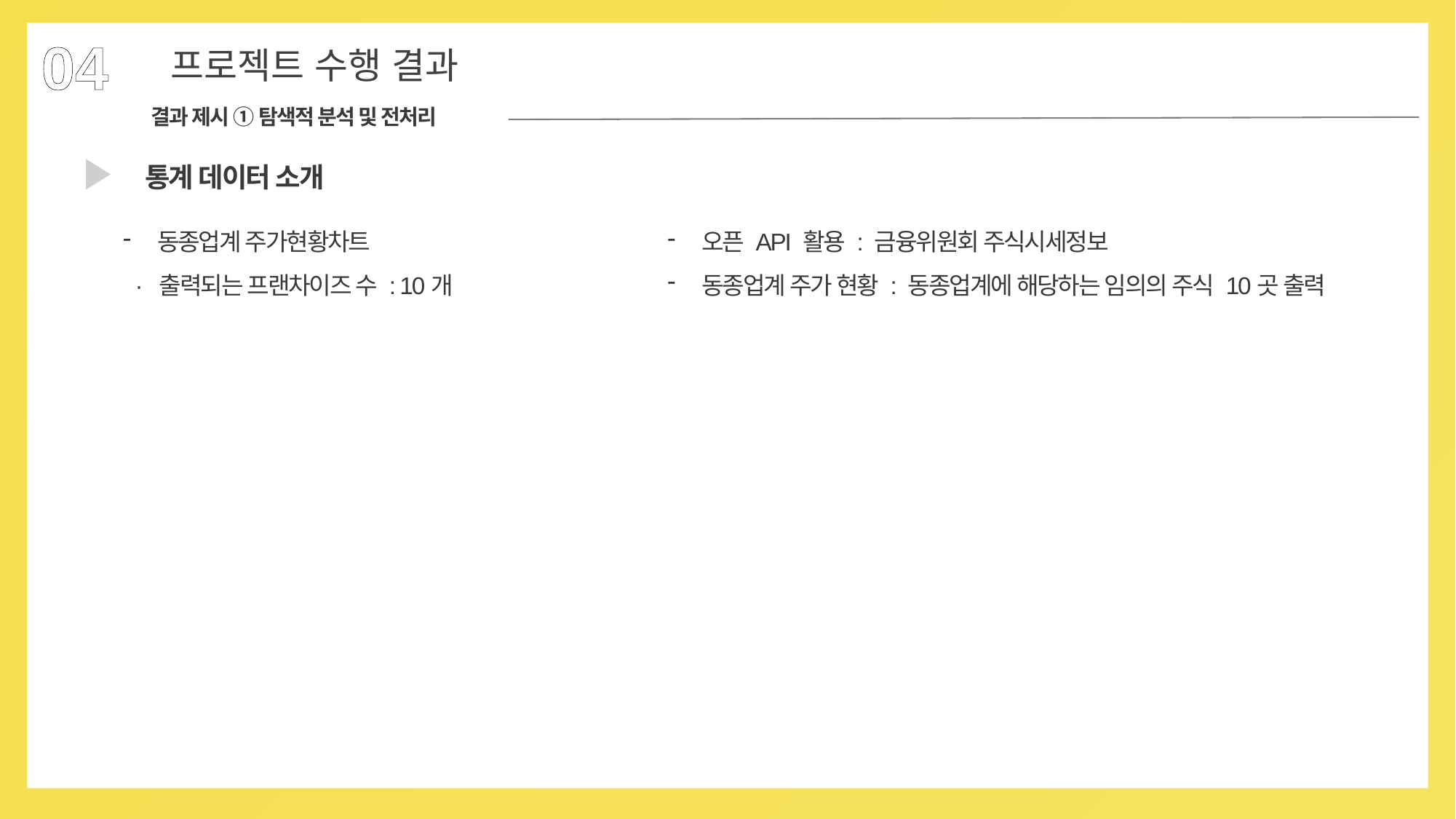

04
프로젝트 수행 결과
결과 제시 ① 탐색적 분석 및 전처리
▶
통계 데이터 소개

동종업계 주가현황차트
  ·  출력되는 프랜차이즈 수 : 10개
오픈 API 활용 : 금융위원회 주식시세정보
동종업계 주가 현황 : 동종업계에 해당하는 임의의 주식 10곳 출력